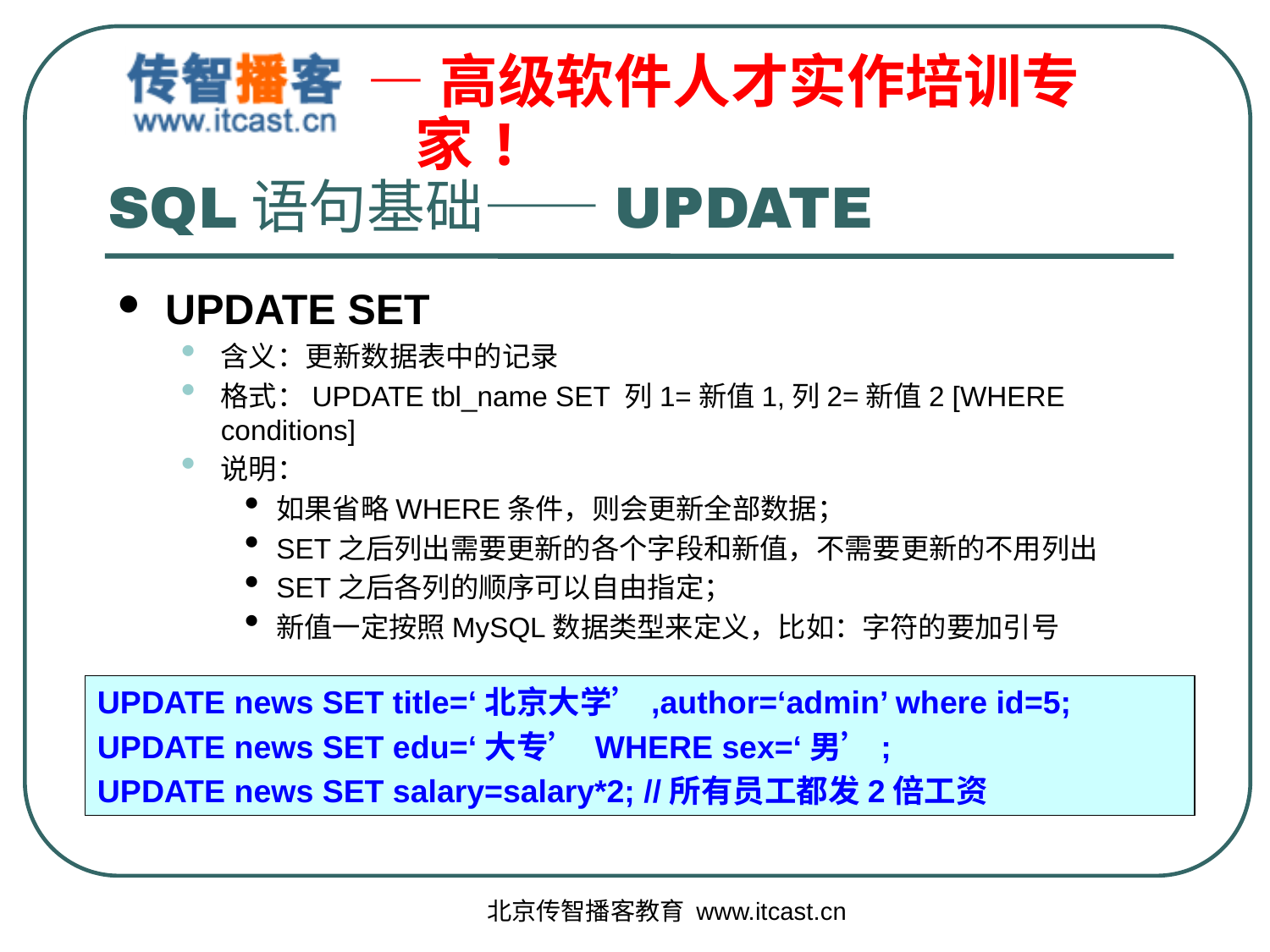

# SQL语句基础——UPDATE
UPDATE SET
含义：更新数据表中的记录
格式：UPDATE tbl_name SET 列1=新值1,列2=新值2 [WHERE conditions]
说明：
如果省略WHERE条件，则会更新全部数据；
SET之后列出需要更新的各个字段和新值，不需要更新的不用列出
SET之后各列的顺序可以自由指定；
新值一定按照MySQL数据类型来定义，比如：字符的要加引号

UPDATE news SET title=‘北京大学’,author=‘admin’ where id=5;
UPDATE news SET edu=‘大专’ WHERE sex=‘男’;
UPDATE news SET salary=salary*2; //所有员工都发2倍工资